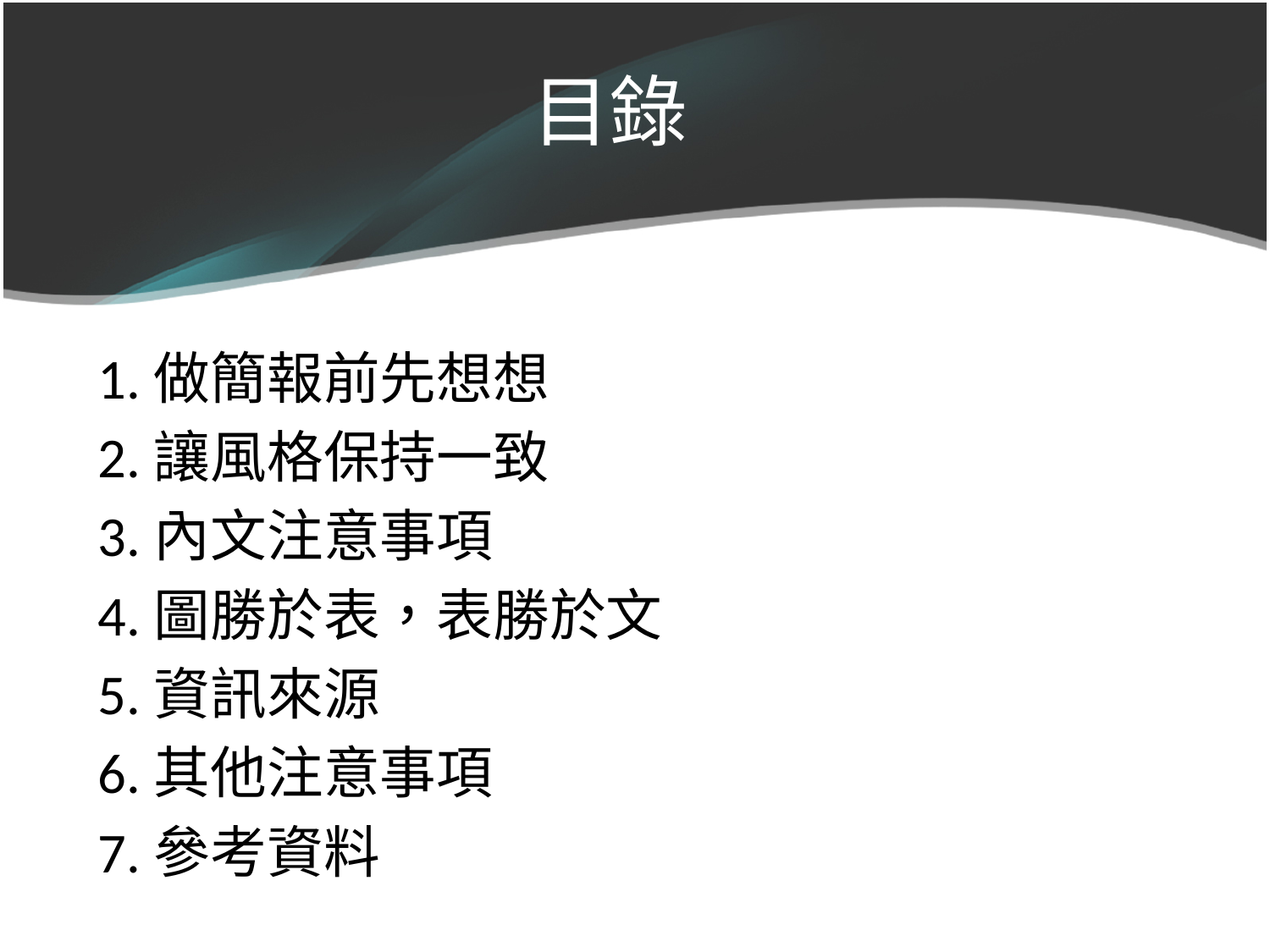

目錄
1.做簡報前先想想
2.讓風格保持一致
3.內文注意事項
4.圖勝於表，表勝於文
5.資訊來源
6.其他注意事項
7.參考資料